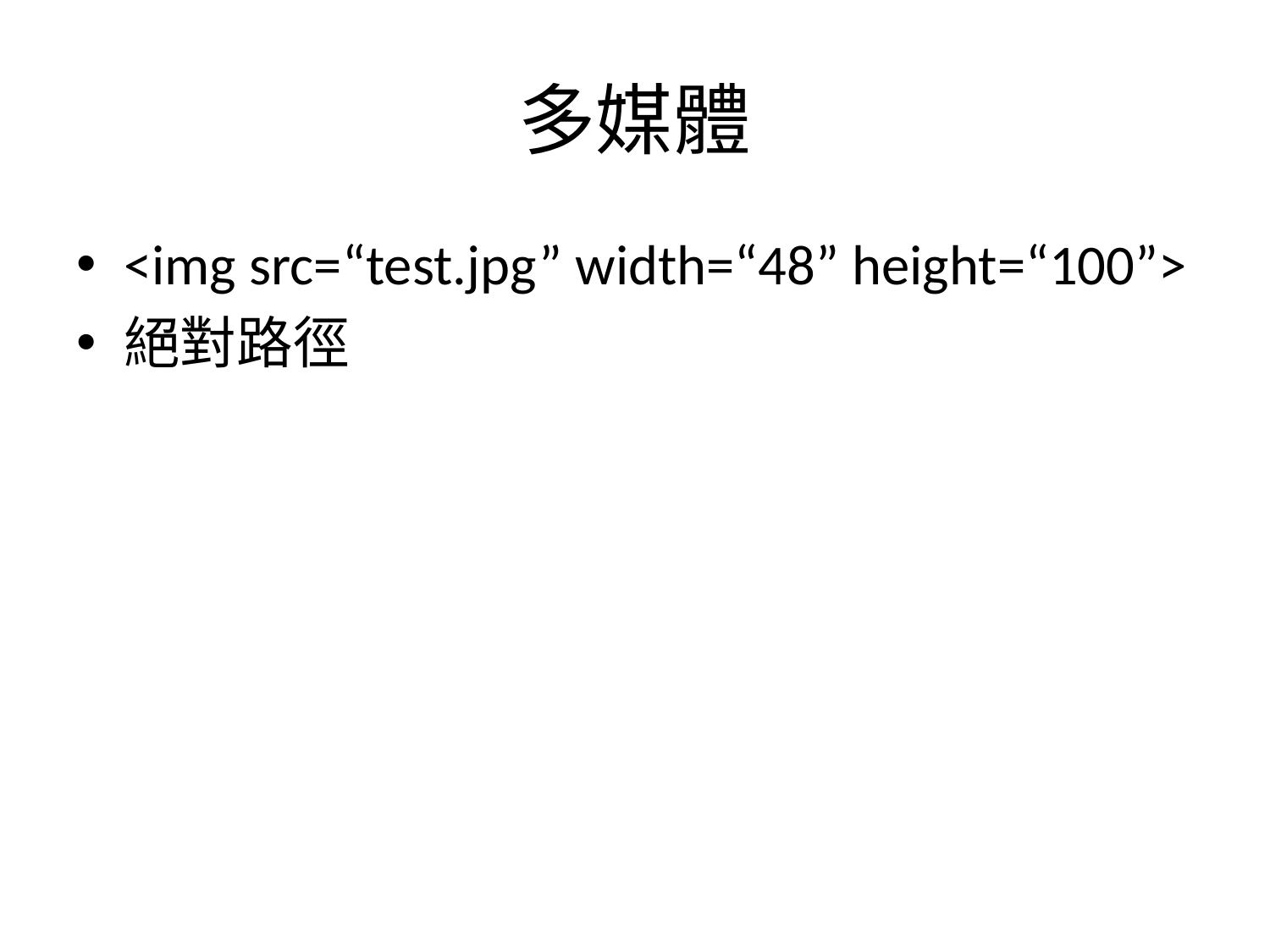

# 多媒體
<img src=“test.jpg” width=“48” height=“100”>
絕對路徑